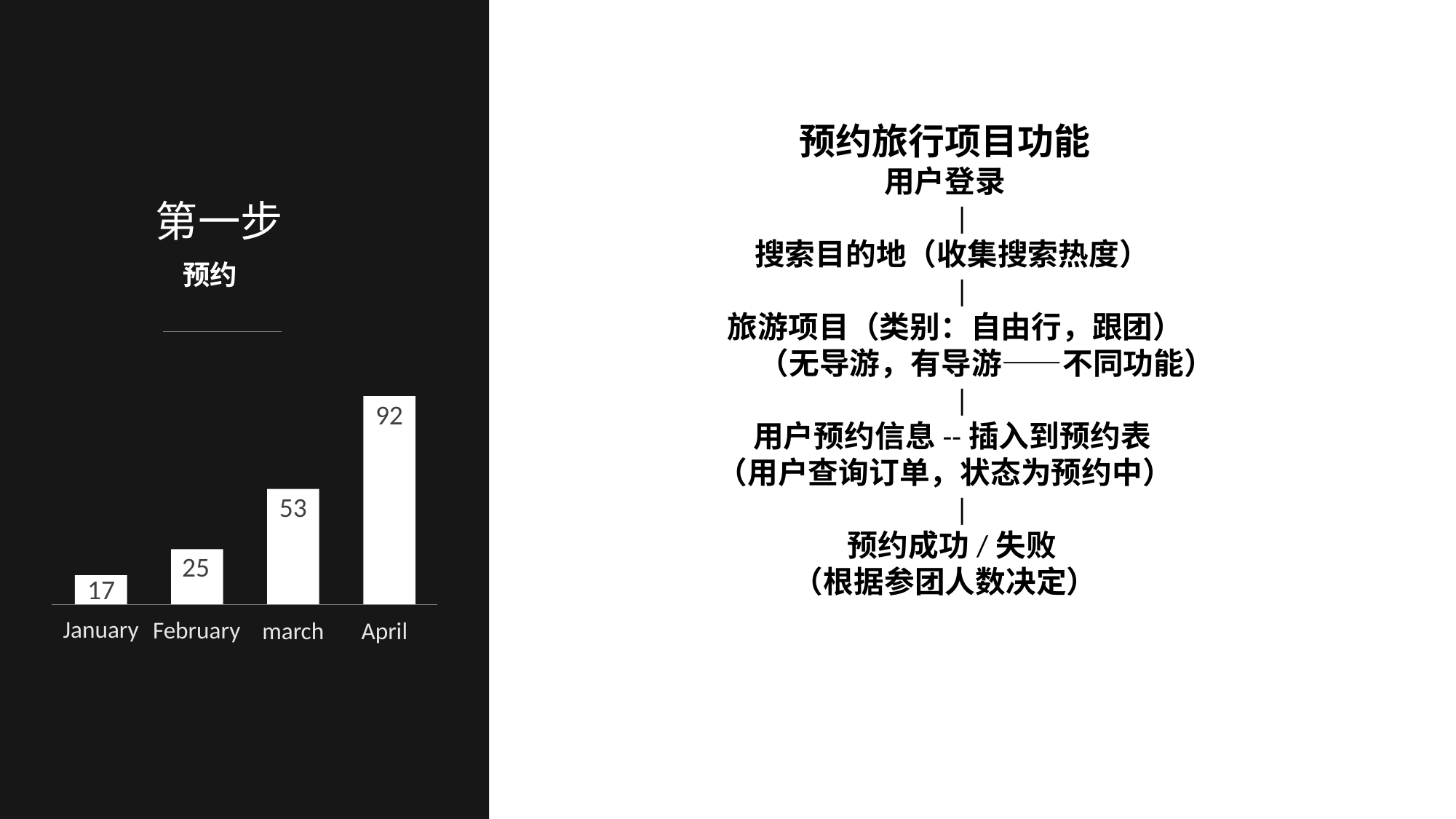

预约旅行项目功能
用户登录
     |
 搜索目的地（收集搜索热度）
     |
  旅游项目（类别：自由行，跟团）
           （无导游，有导游——不同功能）
     |
 用户预约信息--插入到预约表
（用户查询订单，状态为预约中）
     |
 预约成功/失败
（根据参团人数决定）
第一步
预约
92

53

25

17

January
February
march
April